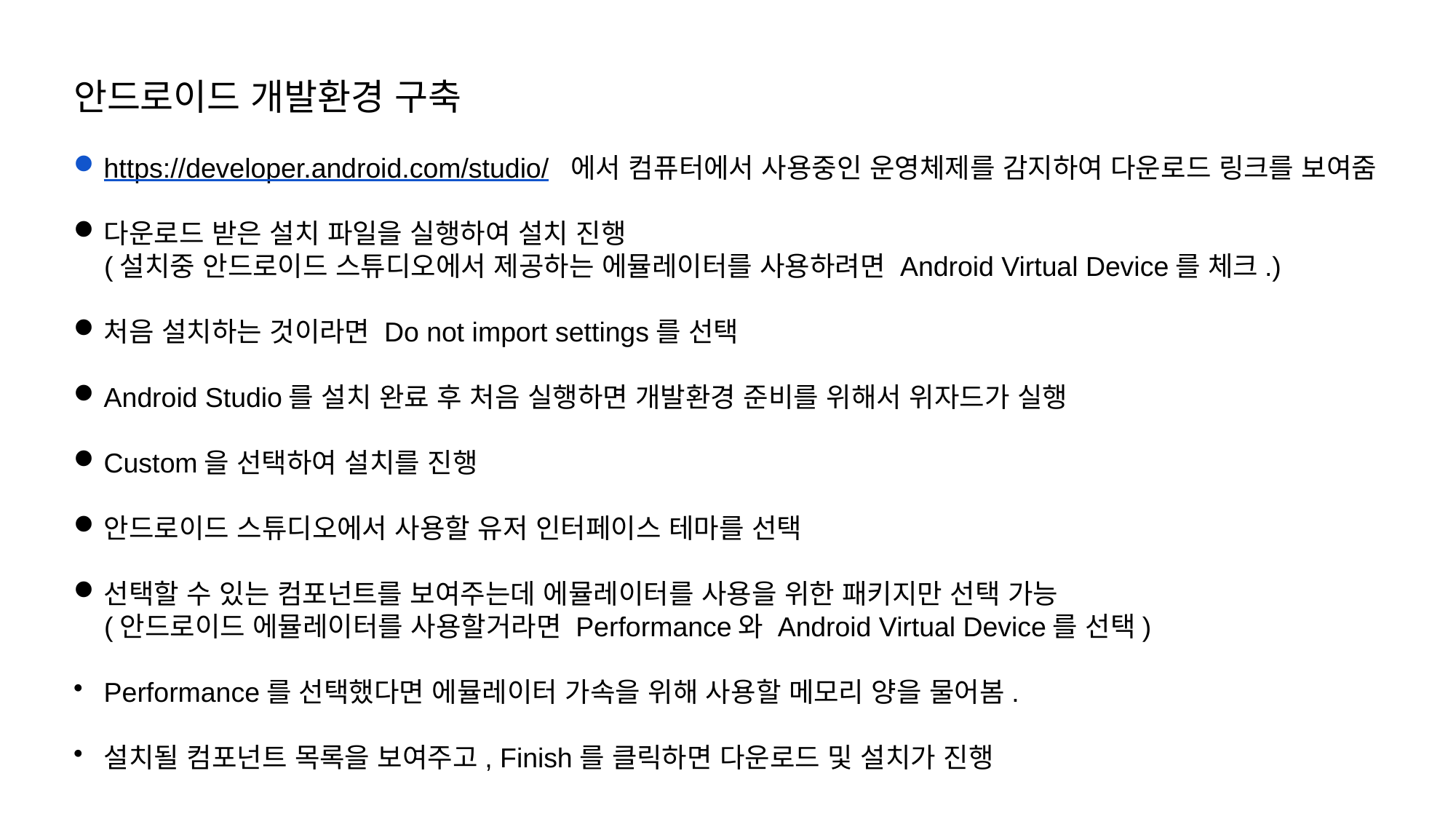

안드로이드 개발환경 구축

https://developer.android.com/studio/  에서 컴퓨터에서 사용중인 운영체제를 감지하여 다운로드 링크를 보여줌

다운로드 받은 설치 파일을 실행하여 설치 진행
    (설치중 안드로이드 스튜디오에서 제공하는 에뮬레이터를 사용하려면 Android Virtual Device를 체크.)

처음 설치하는 것이라면 Do not import settings를 선택

Android Studio를 설치 완료 후 처음 실행하면 개발환경 준비를 위해서 위자드가 실행

Custom을 선택하여 설치를 진행

안드로이드 스튜디오에서 사용할 유저 인터페이스 테마를 선택

선택할 수 있는 컴포넌트를 보여주는데 에뮬레이터를 사용을 위한 패키지만 선택 가능
    (안드로이드 에뮬레이터를 사용할거라면 Performance와 Android Virtual Device를 선택)

Performance를 선택했다면 에뮬레이터 가속을 위해 사용할 메모리 양을 물어봄.

설치될 컴포넌트 목록을 보여주고, Finish를 클릭하면 다운로드 및 설치가 진행